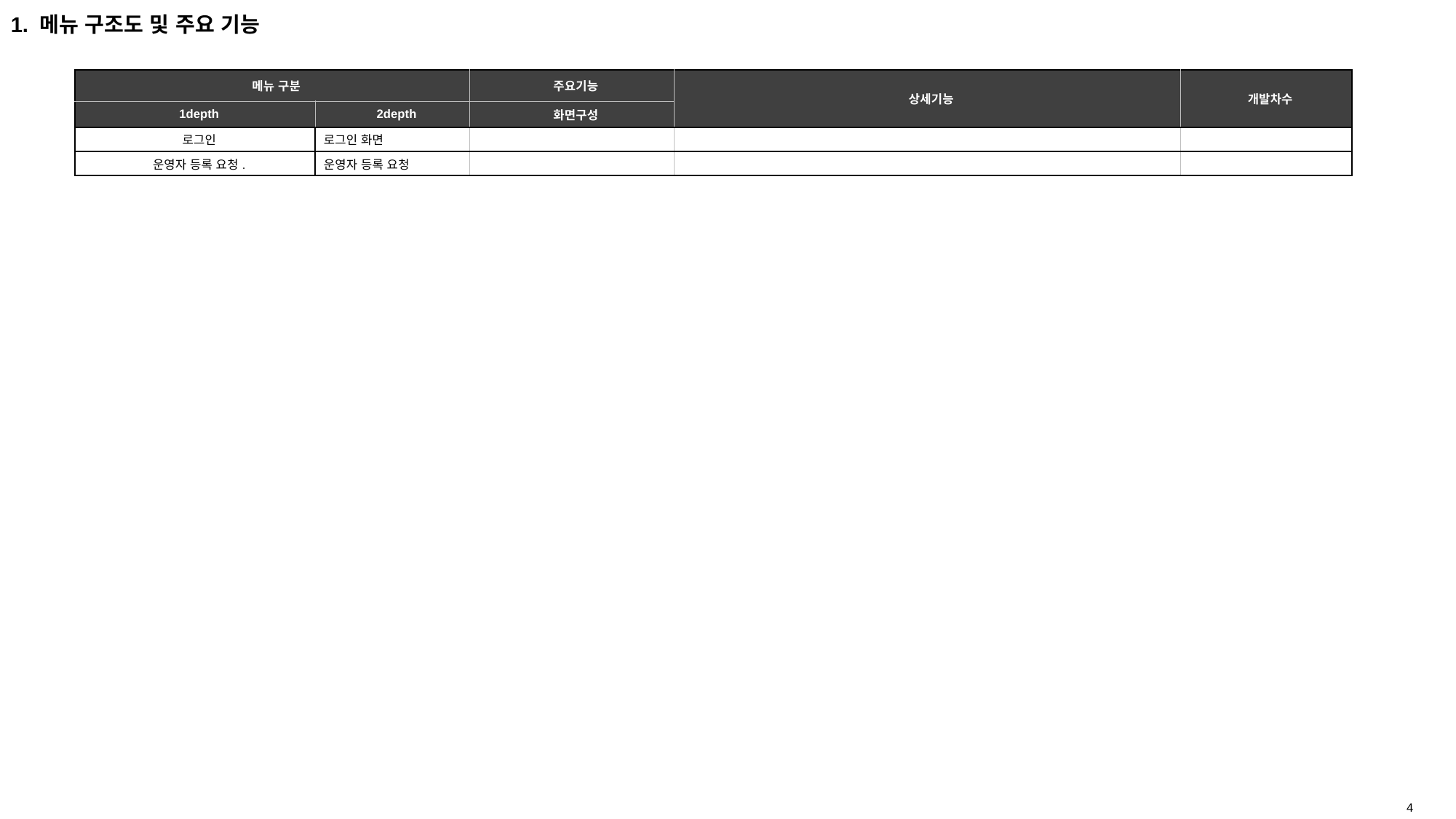

1. 메뉴 구조도 및 주요 기능
| 메뉴 구분 |  | 주요기능 | 상세기능 | 개발차수 |
| --- | --- | --- | --- | --- |
| 1depth | 2depth | 화면구성 |  |  |
| 로그인 | 로그인 화면 |  |  |  |
| 운영자 등록 요청. | 운영자 등록 요청 |  |  |  |